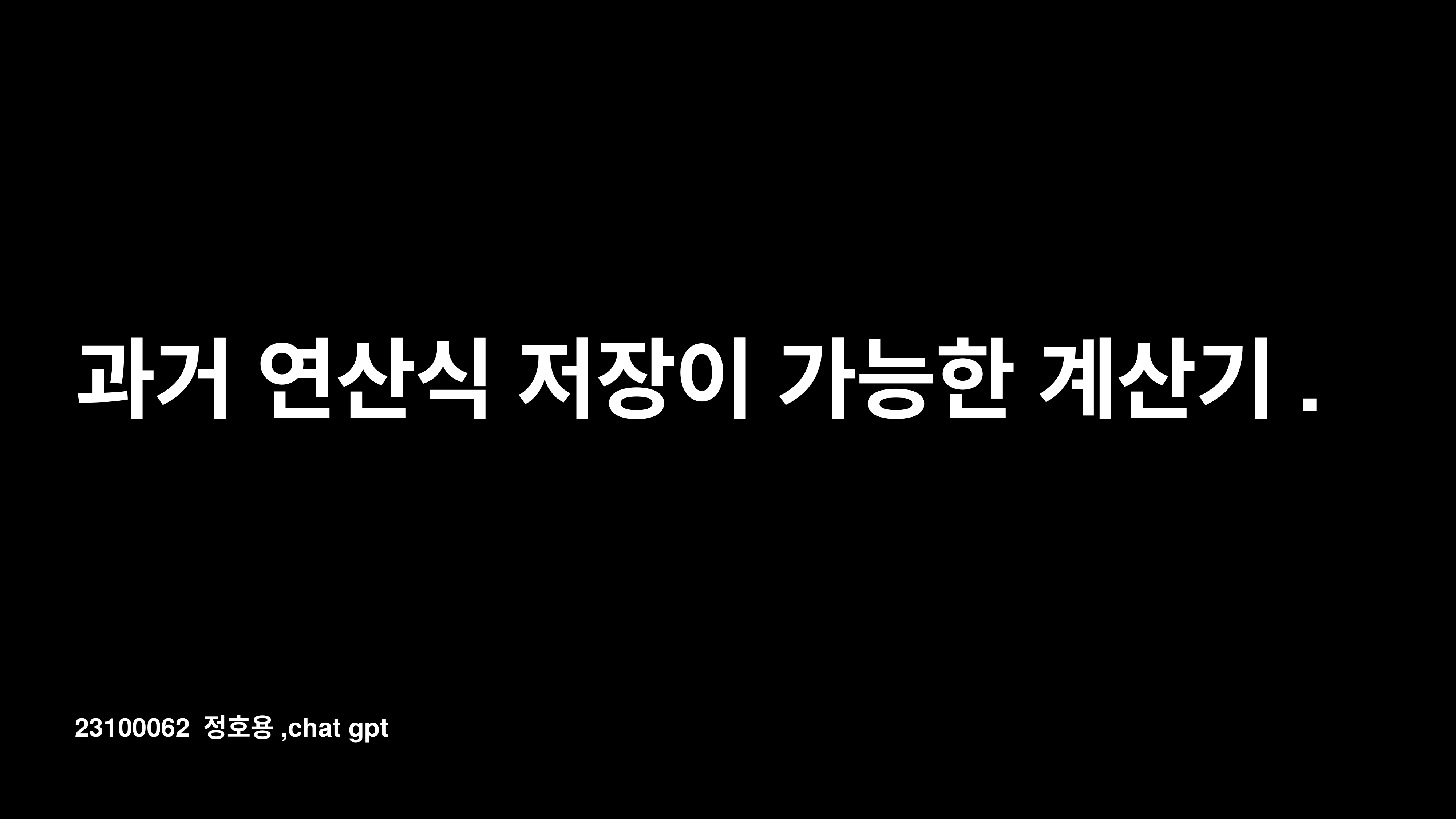

# 과거 연산식 저장이 가능한 계산기.
23100062 정호용,chat gpt